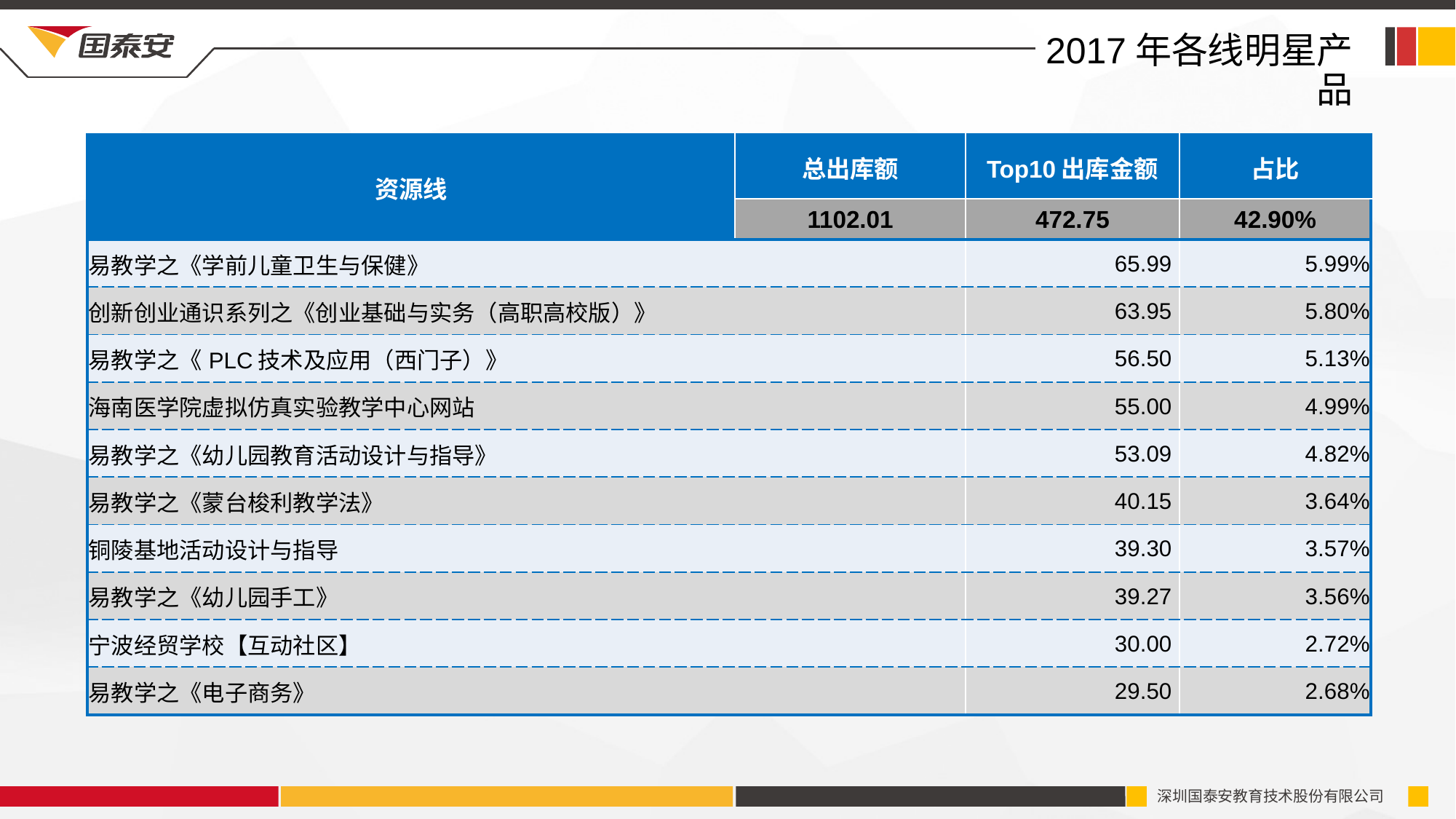

2017年各线明星产品
| 资源线 | 总出库额 | Top10出库金额 | 占比 |
| --- | --- | --- | --- |
|  | 1102.01 | 472.75 | 42.90% |
| 易教学之《学前儿童卫生与保健》 |  | 65.99 | 5.99% |
| 创新创业通识系列之《创业基础与实务（高职高校版）》 |  | 63.95 | 5.80% |
| 易教学之《PLC技术及应用（西门子）》 |  | 56.50 | 5.13% |
| 海南医学院虚拟仿真实验教学中心网站 |  | 55.00 | 4.99% |
| 易教学之《幼儿园教育活动设计与指导》 |  | 53.09 | 4.82% |
| 易教学之《蒙台梭利教学法》 |  | 40.15 | 3.64% |
| 铜陵基地活动设计与指导 |  | 39.30 | 3.57% |
| 易教学之《幼儿园手工》 |  | 39.27 | 3.56% |
| 宁波经贸学校【互动社区】 |  | 30.00 | 2.72% |
| 易教学之《电子商务》 |  | 29.50 | 2.68% |